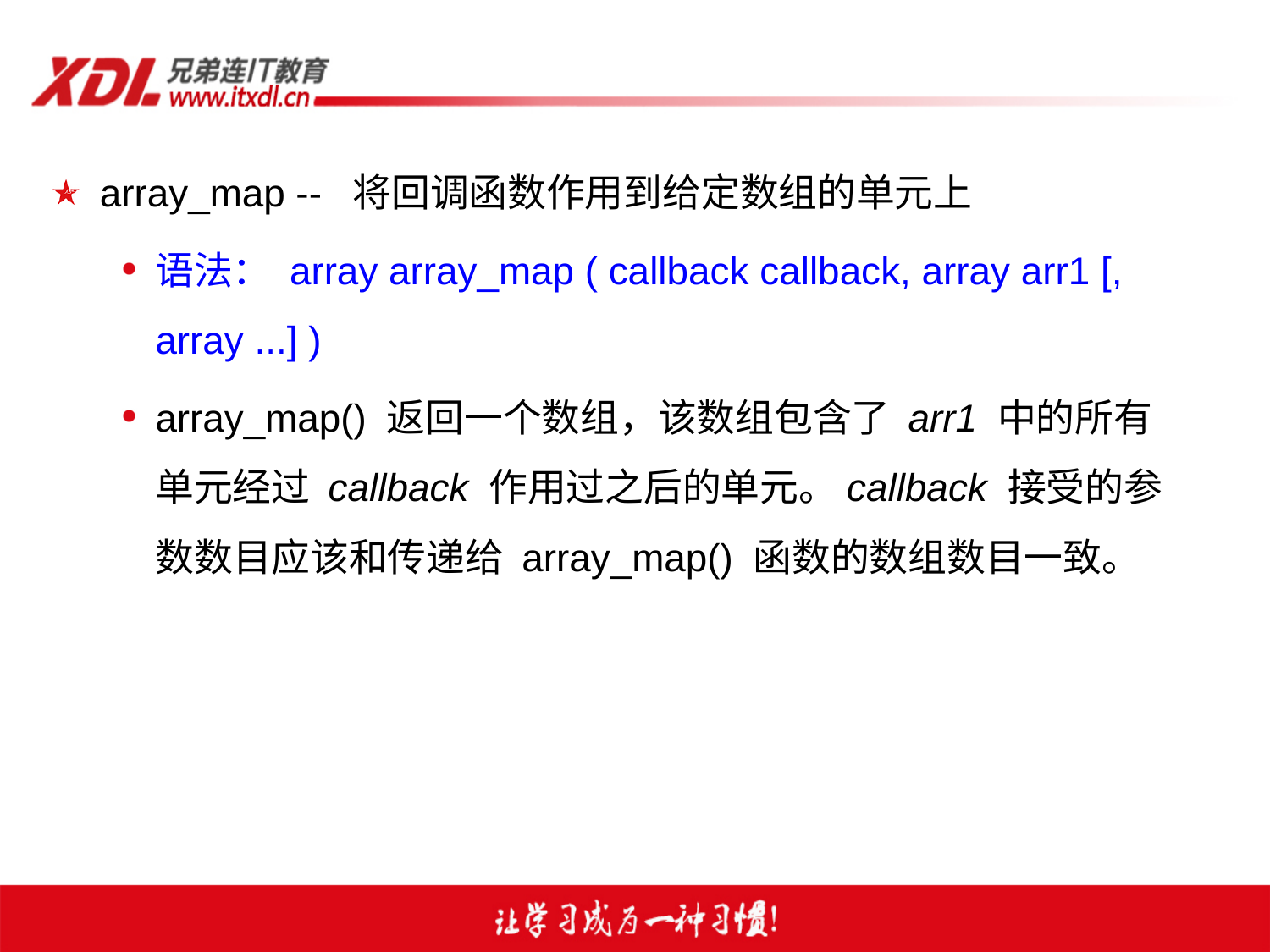

array_map --  将回调函数作用到给定数组的单元上
语法： array array_map ( callback callback, array arr1 [, array ...] )
array_map() 返回一个数组，该数组包含了 arr1 中的所有单元经过 callback 作用过之后的单元。callback 接受的参数数目应该和传递给 array_map() 函数的数组数目一致。